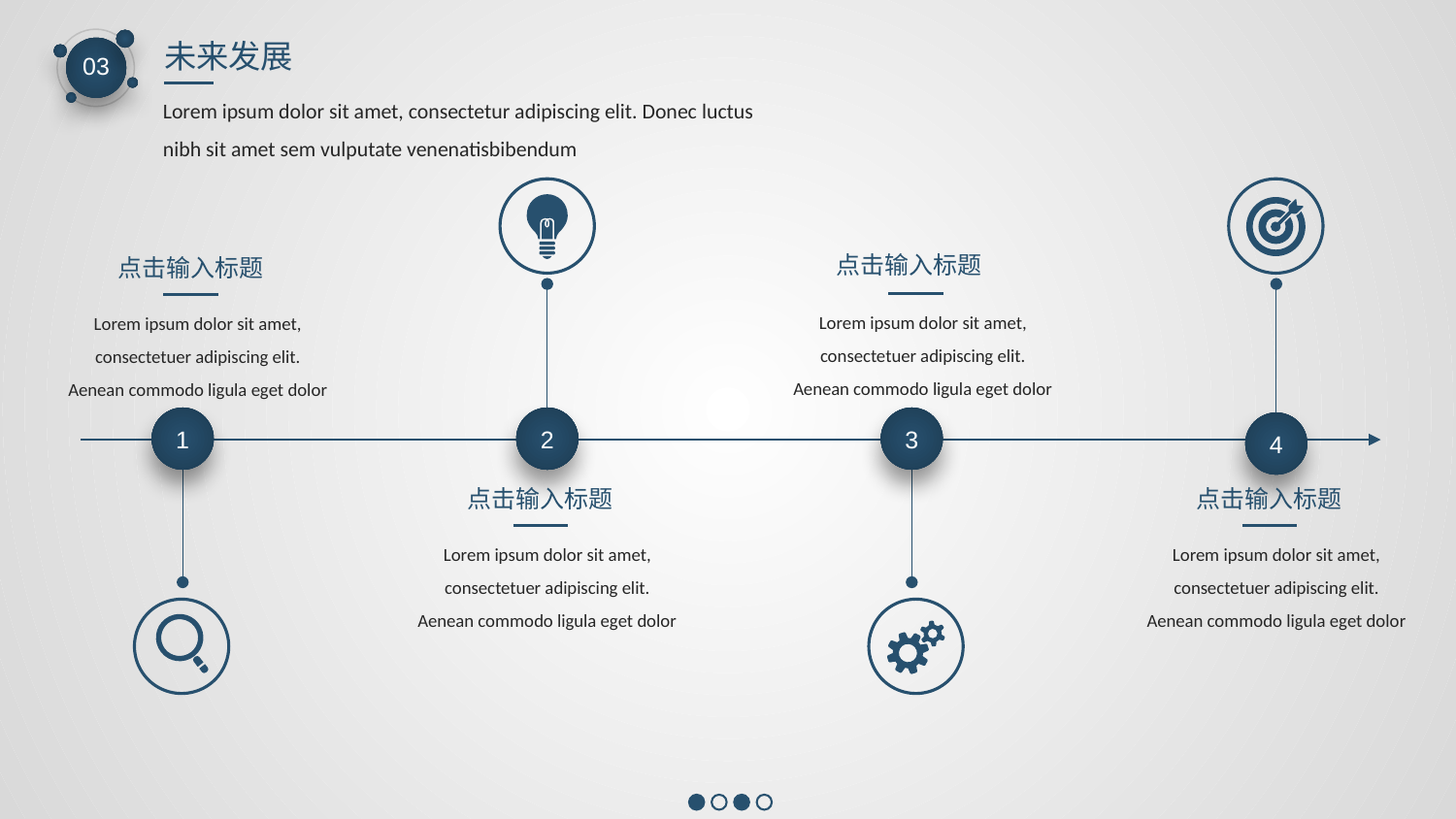

未来发展
03
Lorem ipsum dolor sit amet, consectetur adipiscing elit. Donec luctus nibh sit amet sem vulputate venenatisbibendum

点击输入标题
点击输入标题
Lorem ipsum dolor sit amet, consectetuer adipiscing elit. Aenean commodo ligula eget dolor
Lorem ipsum dolor sit amet, consectetuer adipiscing elit. Aenean commodo ligula eget dolor
2
3
1
4
点击输入标题
点击输入标题
Lorem ipsum dolor sit amet, consectetuer adipiscing elit. Aenean commodo ligula eget dolor
Lorem ipsum dolor sit amet, consectetuer adipiscing elit. Aenean commodo ligula eget dolor